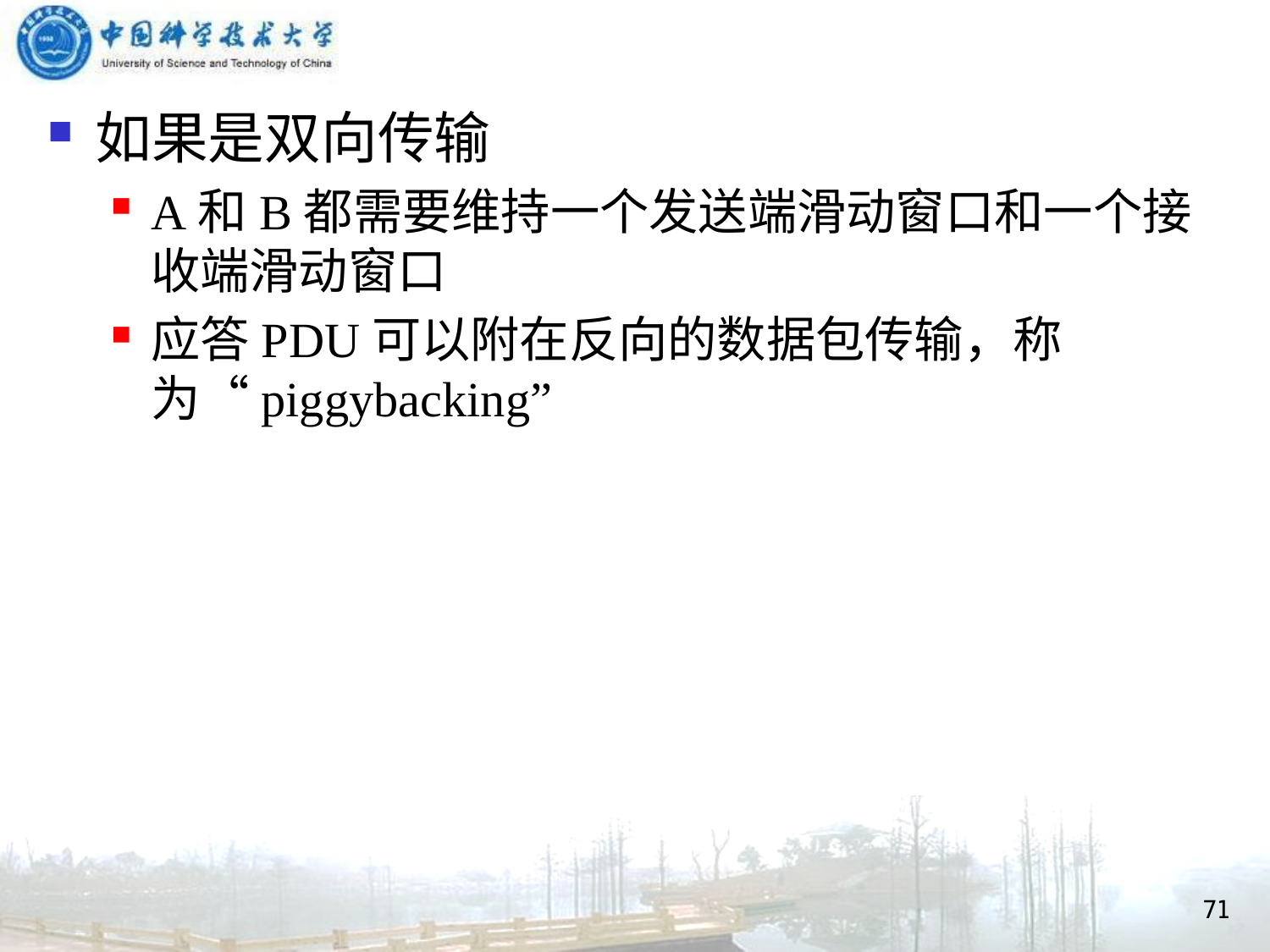

如果是双向传输
A和B都需要维持一个发送端滑动窗口和一个接收端滑动窗口
应答PDU可以附在反向的数据包传输，称为“piggybacking”
71